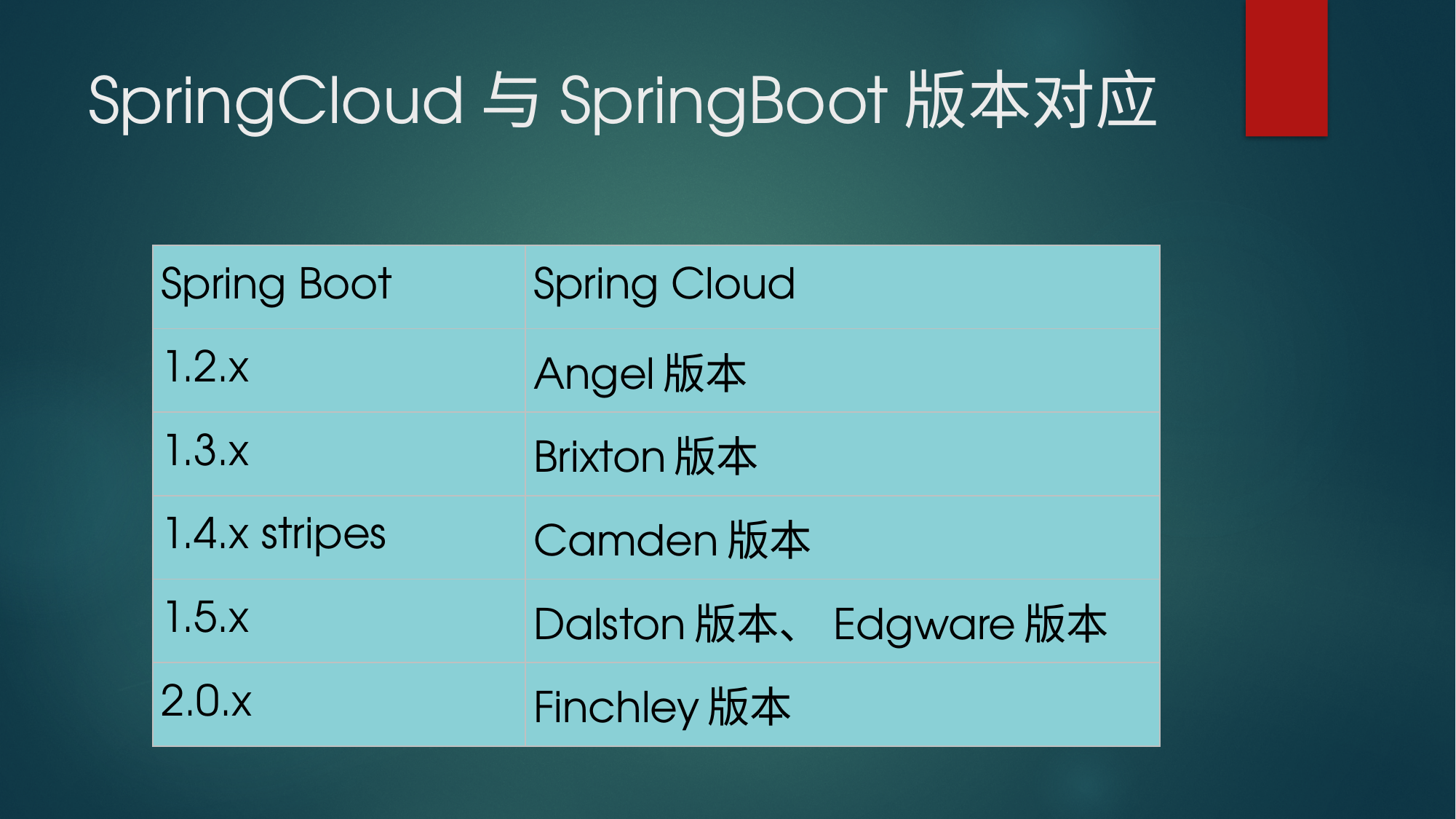

# SpringCloud与SpringBoot版本对应
| Spring Boot | Spring Cloud |
| --- | --- |
| 1.2.x | Angel版本 |
| 1.3.x | Brixton版本 |
| 1.4.x stripes | Camden版本 |
| 1.5.x | Dalston版本、Edgware版本 |
| 2.0.x | Finchley版本 |